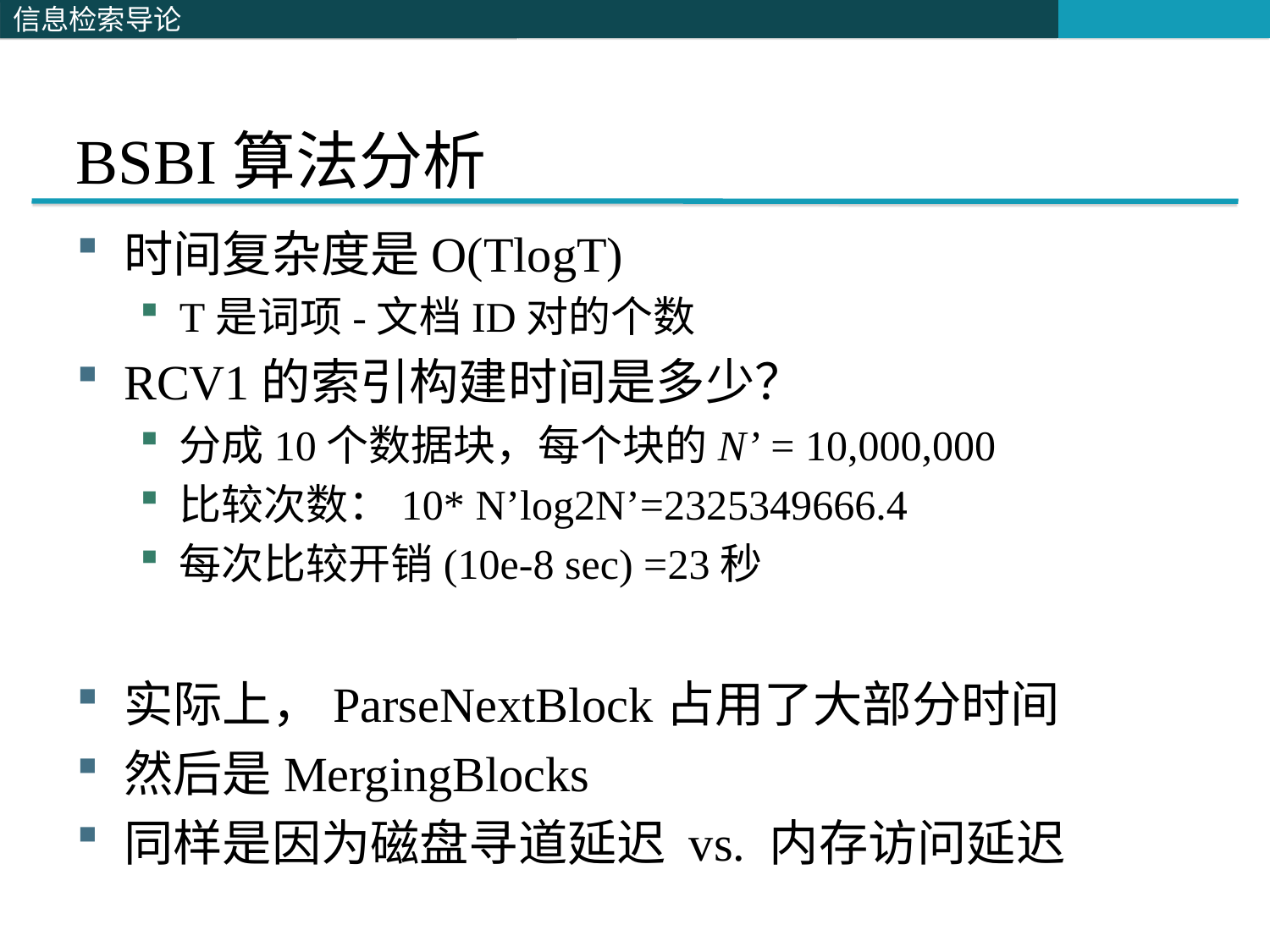

BSBI算法分析
# BSBI - Block sort-based indexing
时间复杂度是O(TlogT)
T是词项-文档ID对的个数
RCV1的索引构建时间是多少？
分成10个数据块，每个块的N’ = 10,000,000
比较次数：10* N’log2N’=2325349666.4
每次比较开销(10e-8 sec) =23秒

实际上，ParseNextBlock占用了大部分时间
然后是MergingBlocks
同样是因为磁盘寻道延迟 vs. 内存访问延迟